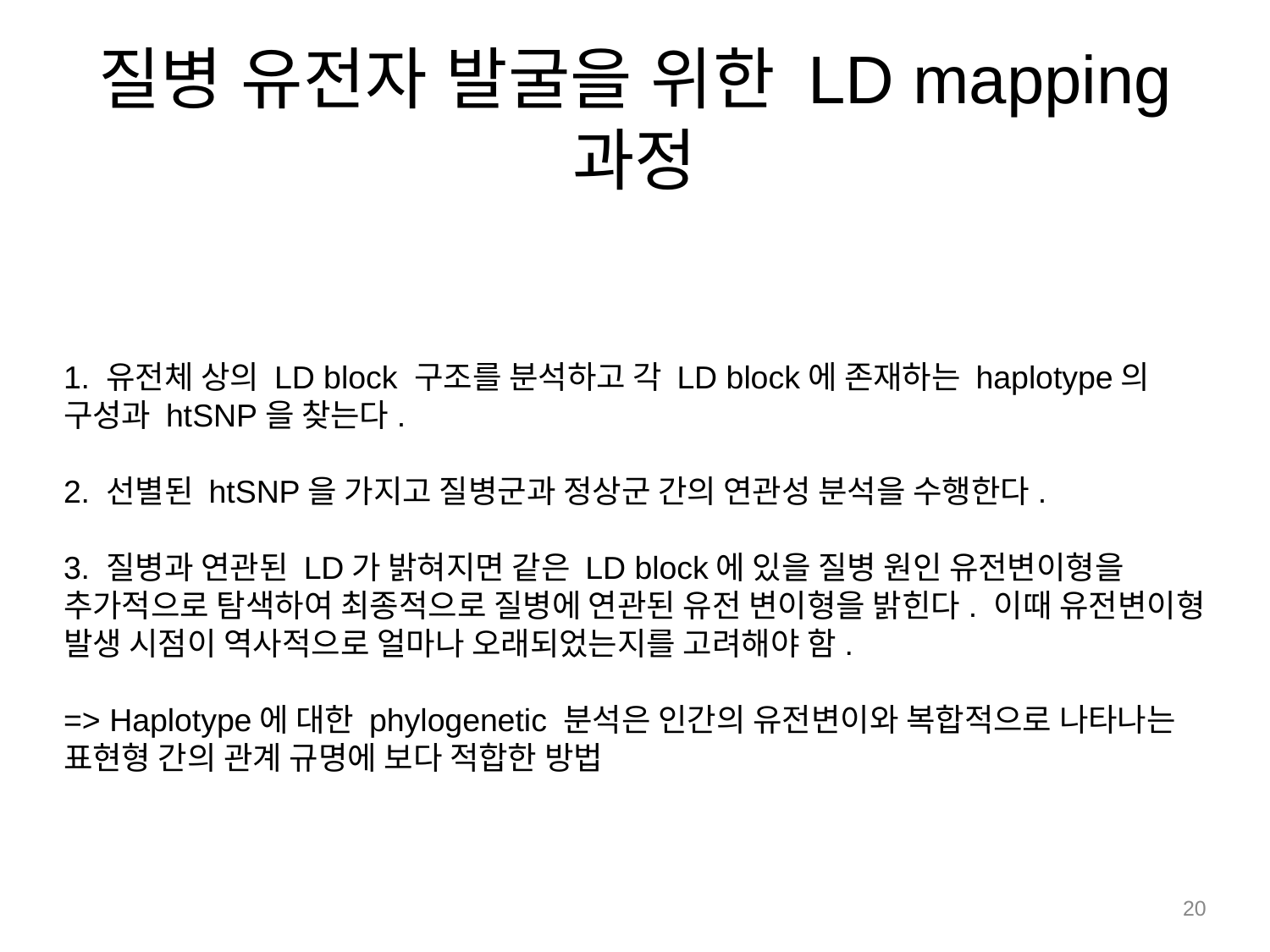

# 질병 유전자 발굴을 위한 LD mapping 과정
1. 유전체 상의 LD block 구조를 분석하고 각 LD block에 존재하는 haplotype의 구성과 htSNP을 찾는다.

2. 선별된 htSNP을 가지고 질병군과 정상군 간의 연관성 분석을 수행한다.

3. 질병과 연관된 LD가 밝혀지면 같은 LD block에 있을 질병 원인 유전변이형을 추가적으로 탐색하여 최종적으로 질병에 연관된 유전 변이형을 밝힌다. 이때 유전변이형 발생 시점이 역사적으로 얼마나 오래되었는지를 고려해야 함.

=> Haplotype에 대한 phylogenetic 분석은 인간의 유전변이와 복합적으로 나타나는 표현형 간의 관계 규명에 보다 적합한 방법
20